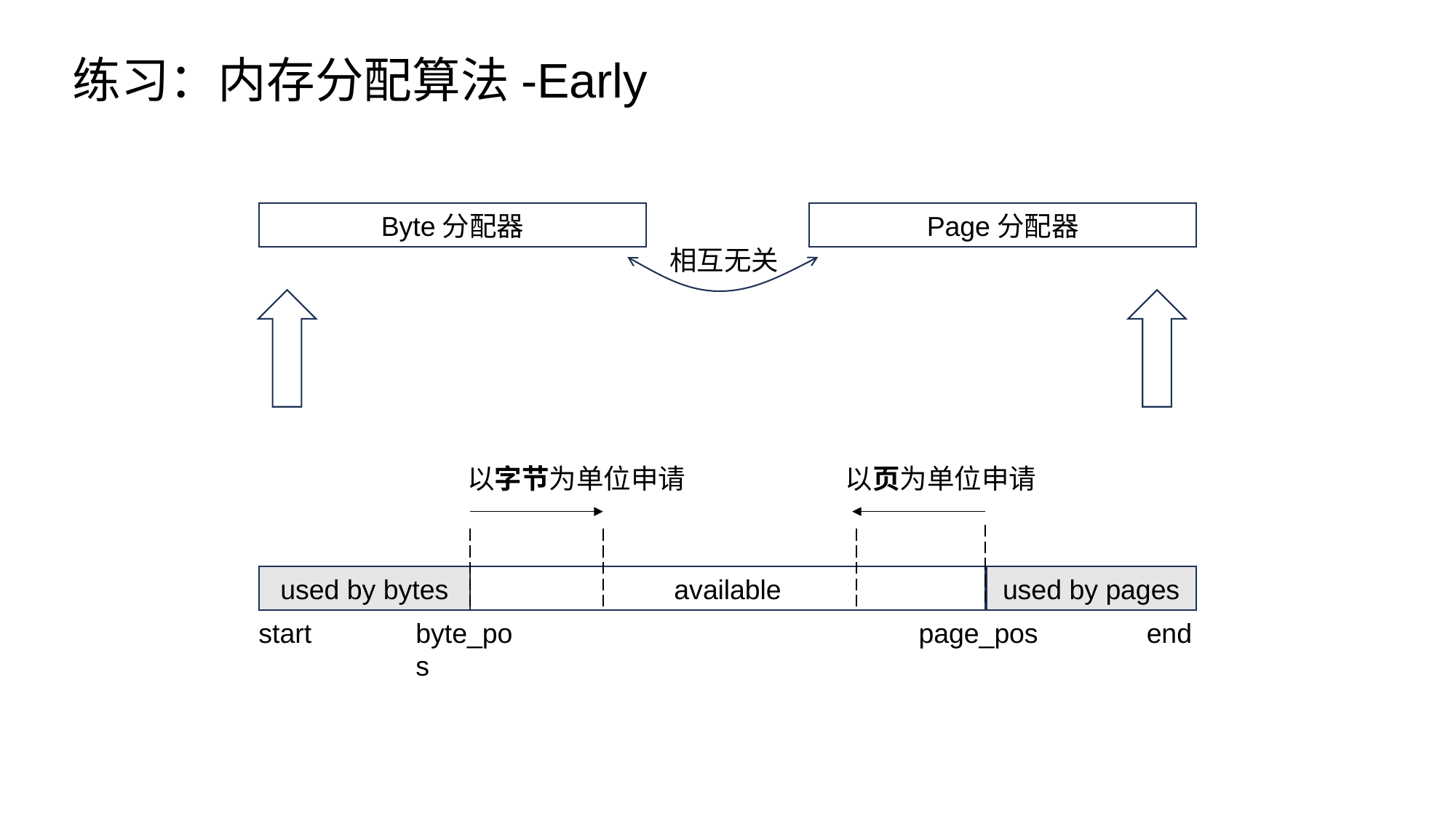

练习：内存分配算法-Early
Byte分配器
Page分配器
相互无关

以字节为单位申请
以页为单位申请
used by bytes
available
used by pages
start
byte_pos
page_pos
end